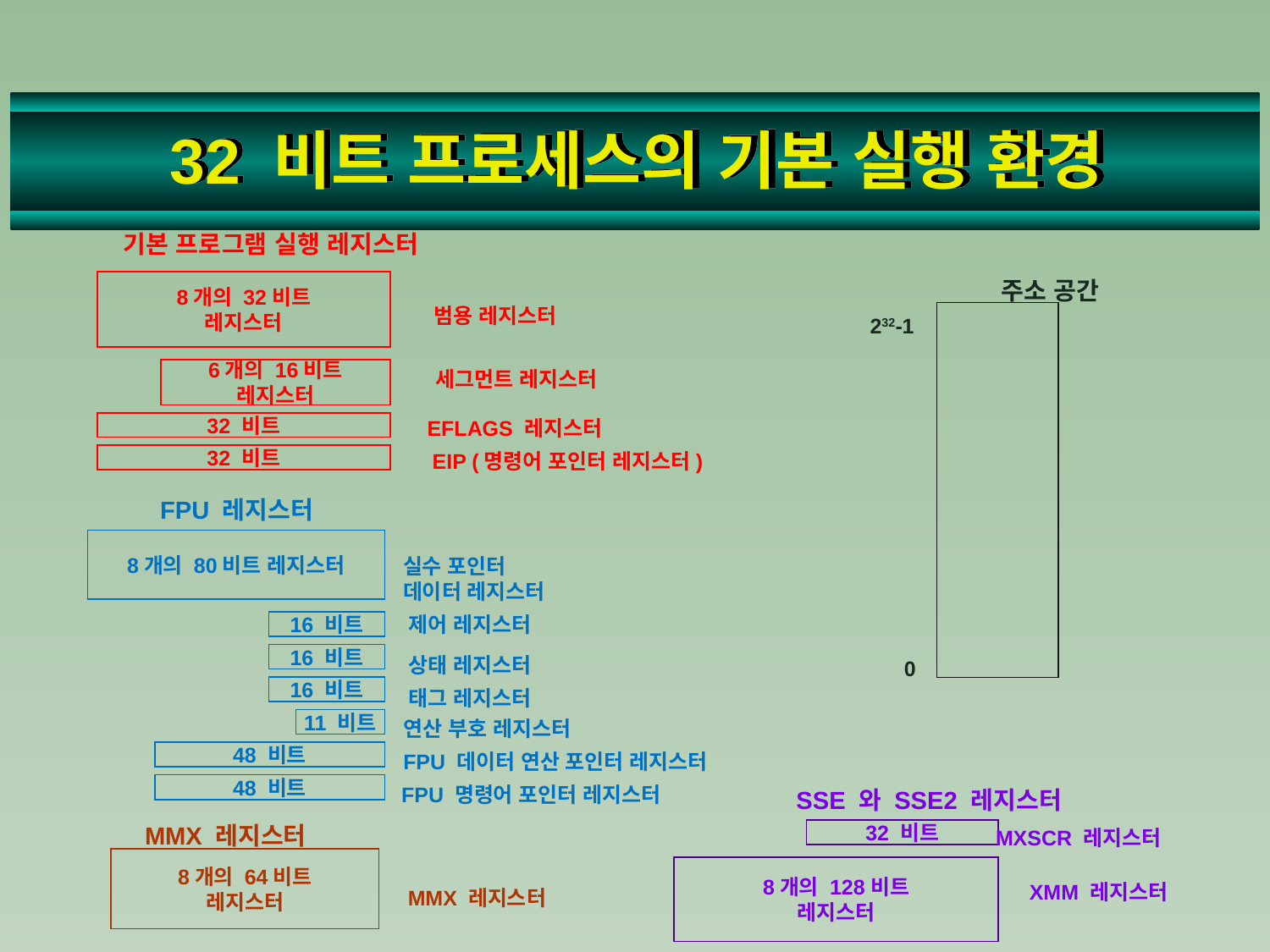

# 32 비트 프로세스의 기본 실행 환경
기본 프로그램 실행 레지스터
주소 공간
8개의 32비트
레지스터
범용 레지스터

232-1
세그먼트 레지스터
6개의 16비트
레지스터
EFLAGS 레지스터
32 비트
EIP (명령어 포인터 레지스터)
32 비트
FPU 레지스터
8개의 80비트 레지스터
실수 포인터
데이터 레지스터
제어 레지스터
16 비트
16 비트
상태 레지스터
0
16 비트
태그 레지스터
연산 부호 레지스터
11 비트
48 비트
FPU 데이터 연산 포인터 레지스터
48 비트
FPU 명령어 포인터 레지스터
SSE 와 SSE2 레지스터
MMX 레지스터
MXSCR 레지스터
32 비트
8개의 64비트
레지스터
8개의 128비트
레지스터
XMM 레지스터
MMX 레지스터